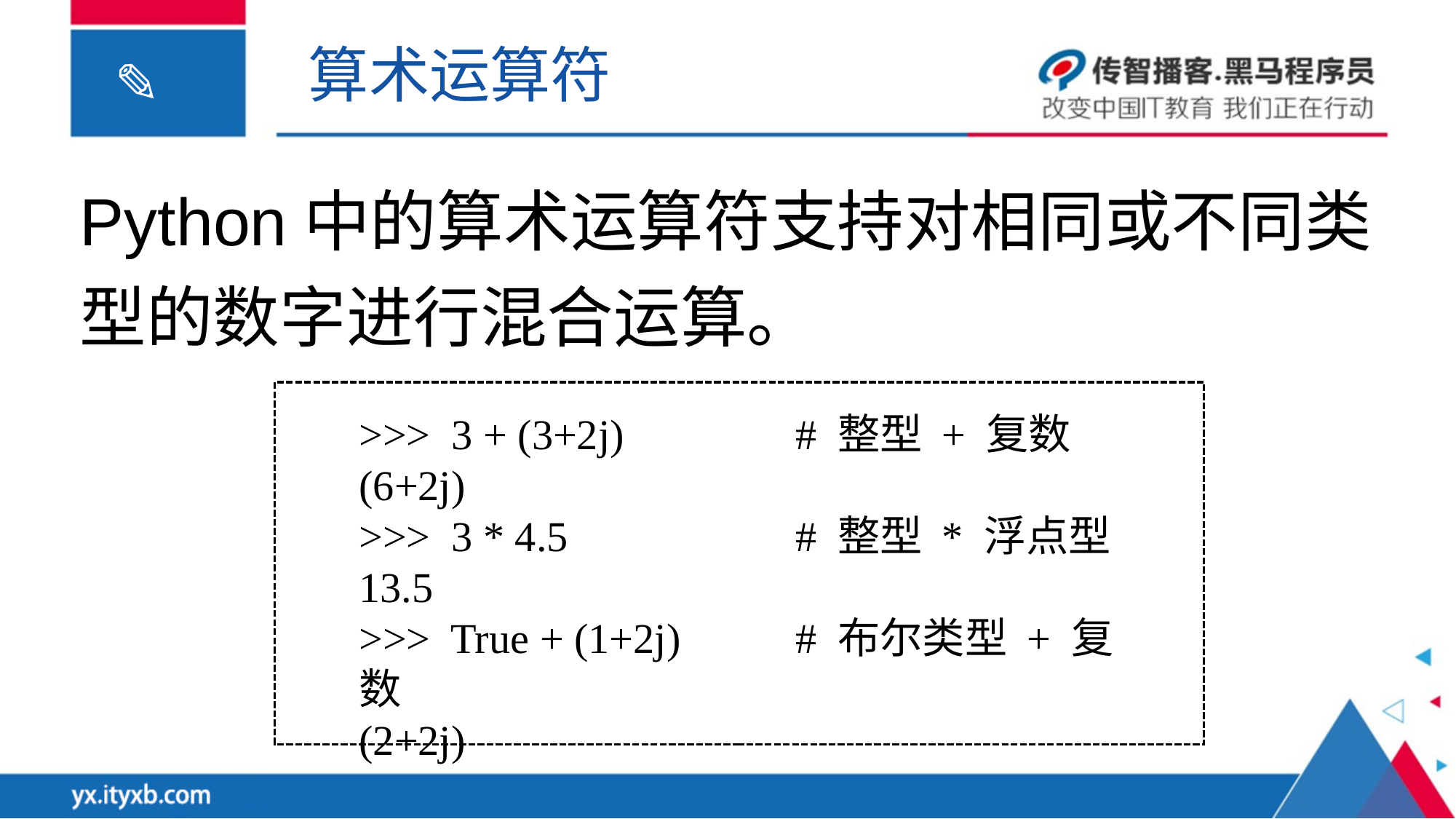

算术运算符
Python中的算术运算符支持对相同或不同类型的数字进行混合运算。

>>>  3 + (3+2j)		# 整型 + 复数
(6+2j)
>>>  3 * 4.5			# 整型 * 浮点型
13.5
>>>  True + (1+2j)		# 布尔类型 + 复数
(2+2j)